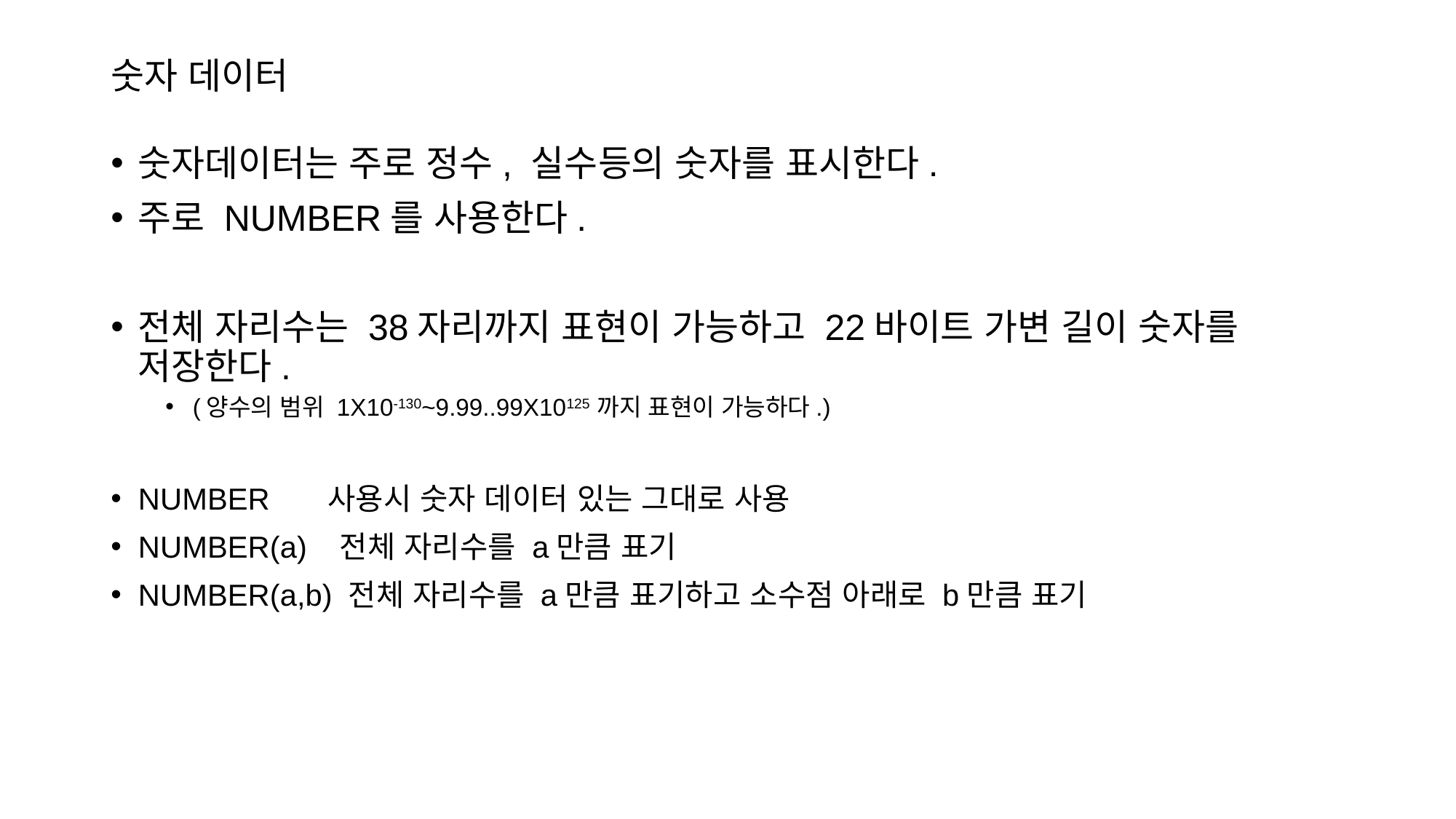

# 숫자 데이터
숫자데이터는 주로 정수, 실수등의 숫자를 표시한다.
주로 NUMBER를 사용한다.

전체 자리수는 38자리까지 표현이 가능하고 22바이트 가변 길이 숫자를 저장한다.
(양수의 범위 1X10-130~9.99..99X10125 까지 표현이 가능하다.)

NUMBER      사용시 숫자 데이터 있는 그대로 사용
NUMBER(a)   전체 자리수를 a만큼 표기
NUMBER(a,b) 전체 자리수를 a만큼 표기하고 소수점 아래로 b만큼 표기